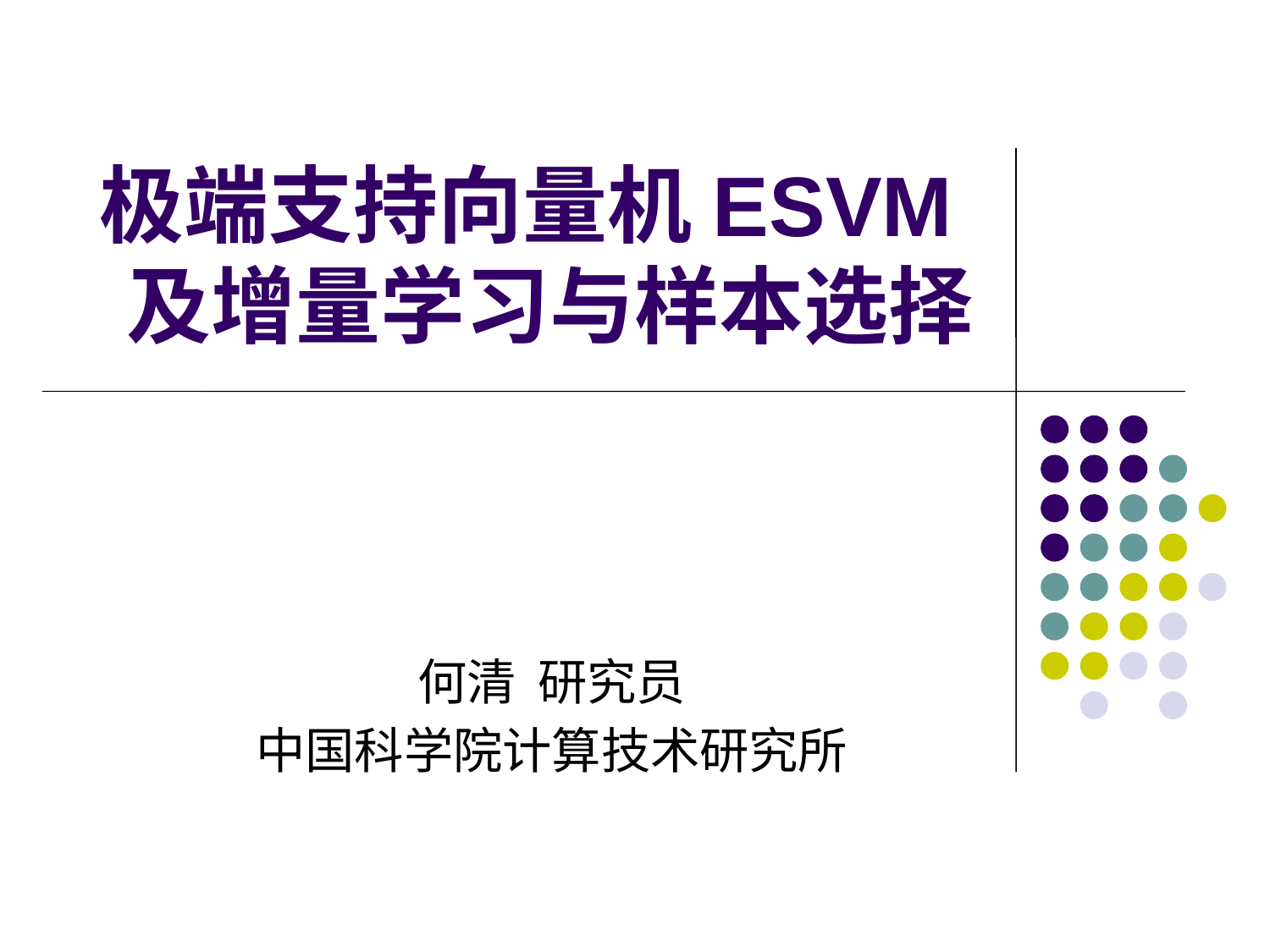

# 极端支持向量机ESVM及增量学习与样本选择
何清  研究员
中国科学院计算技术研究所